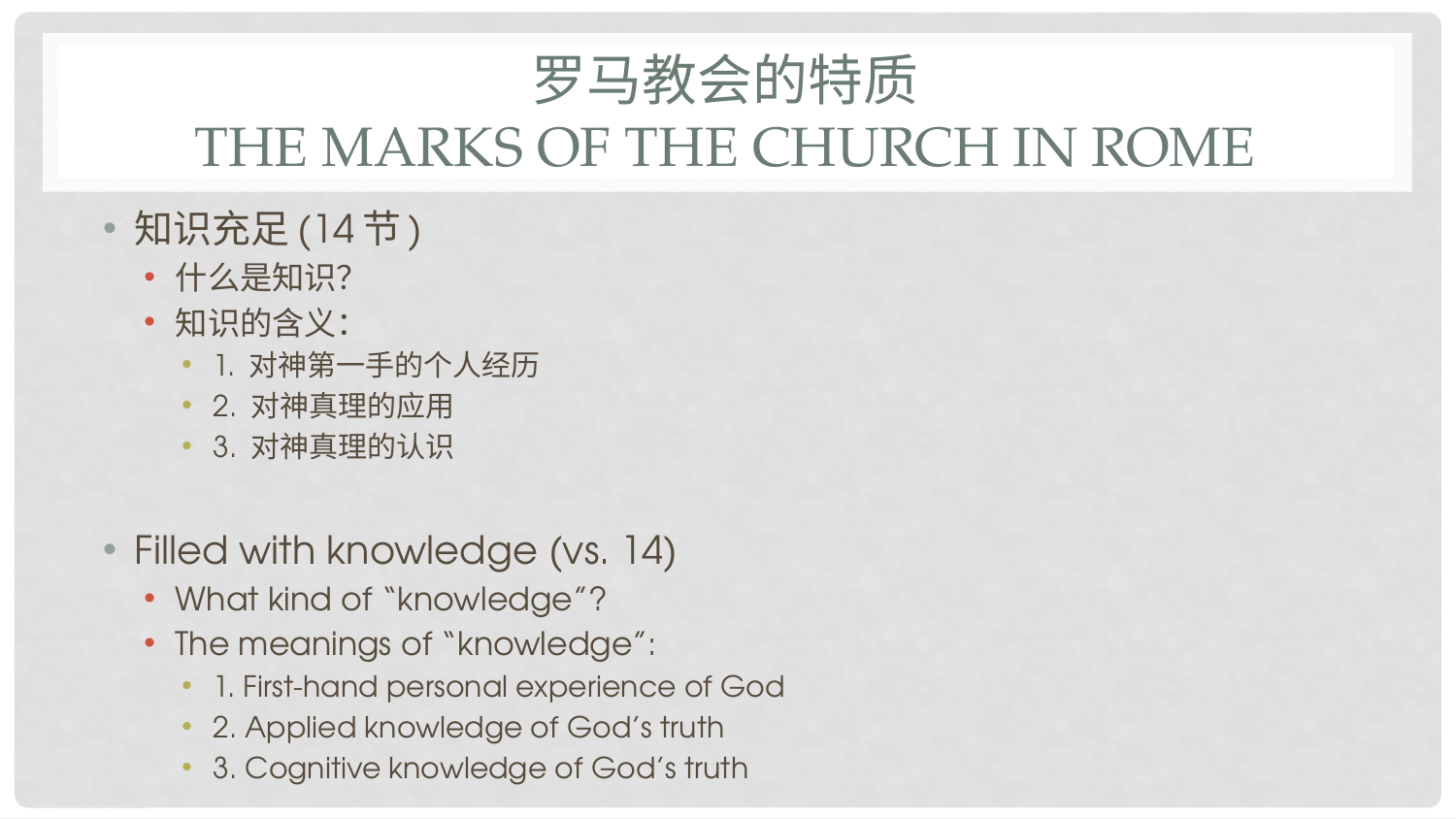

# 罗马教会的特质 The marks of the church in Rome
知识充足(14节)
什么是知识？
知识的含义：
1. 对神第一手的个人经历
2. 对神真理的应用
3. 对神真理的认识

Filled with knowledge (vs. 14)
What kind of “knowledge”?
The meanings of “knowledge”:
1. First-hand personal experience of God
2. Applied knowledge of God’s truth
3. Cognitive knowledge of God’s truth